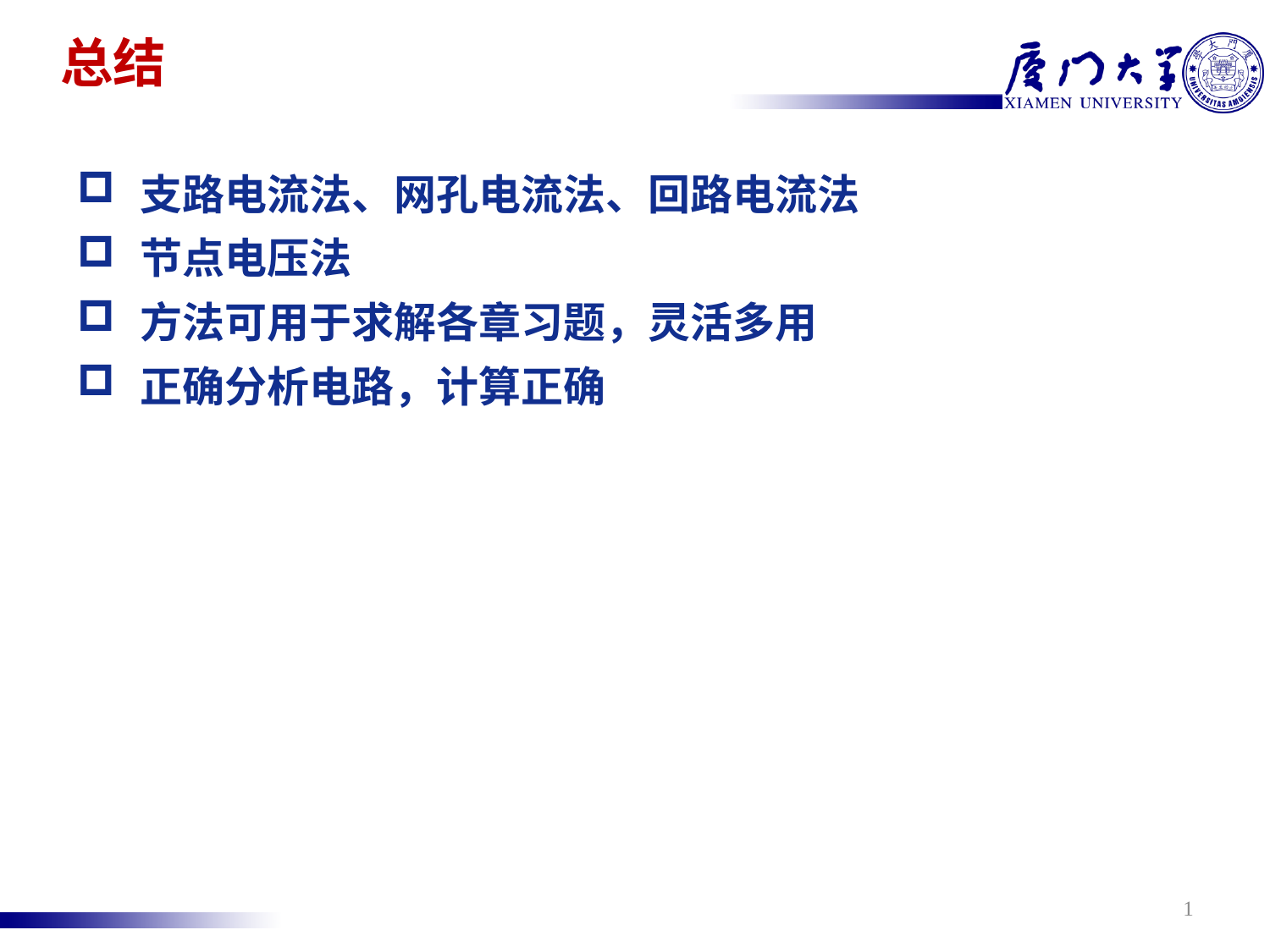

# 总结
支路电流法、网孔电流法、回路电流法
节点电压法
方法可用于求解各章习题，灵活多用
正确分析电路，计算正确
1